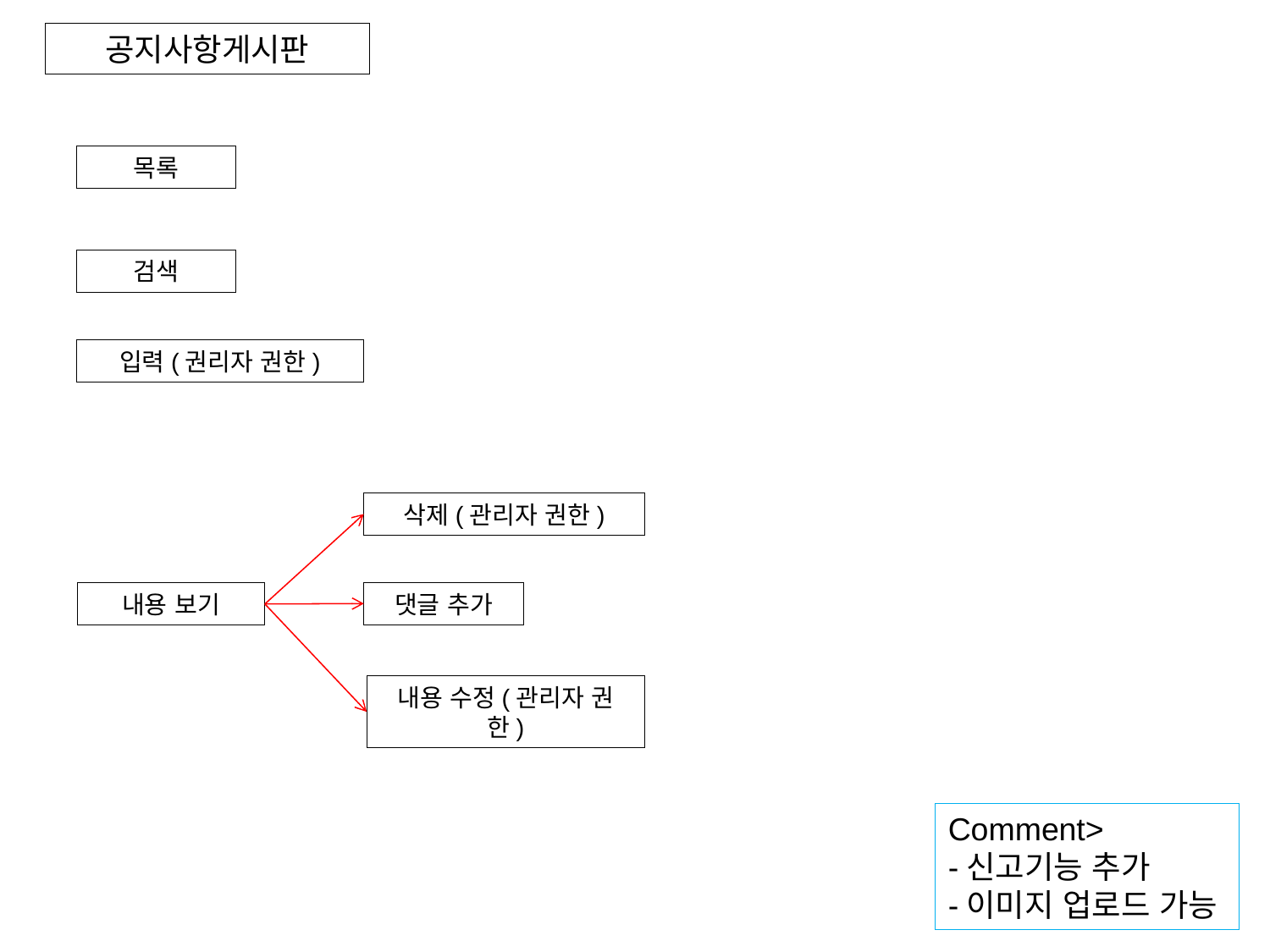

공지사항게시판
목록
검색
입력(권리자 권한)
삭제(관리자 권한)
댓글 추가
내용 보기
내용 수정(관리자 권한)
Comment>
-신고기능 추가
-이미지 업로드 가능